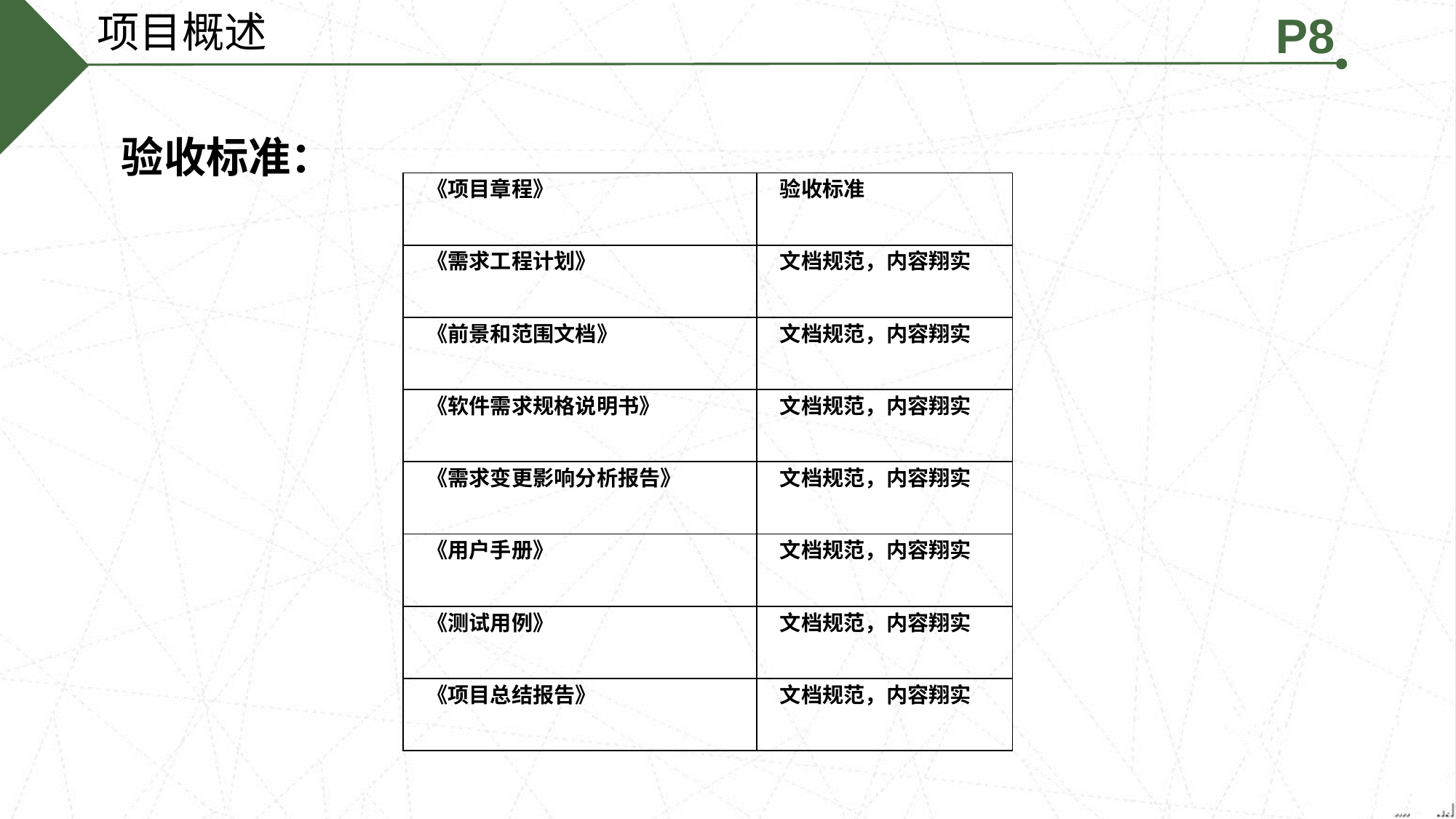

项目概述
P8

验收标准：

| 《项目章程》 | 验收标准 |
| --- | --- |
| 《需求工程计划》 | 文档规范，内容翔实 |
| 《前景和范围文档》 | 文档规范，内容翔实 |
| 《软件需求规格说明书》 | 文档规范，内容翔实 |
| 《需求变更影响分析报告》 | 文档规范，内容翔实 |
| 《用户手册》 | 文档规范，内容翔实 |
| 《测试用例》 | 文档规范，内容翔实 |
| 《项目总结报告》 | 文档规范，内容翔实 |